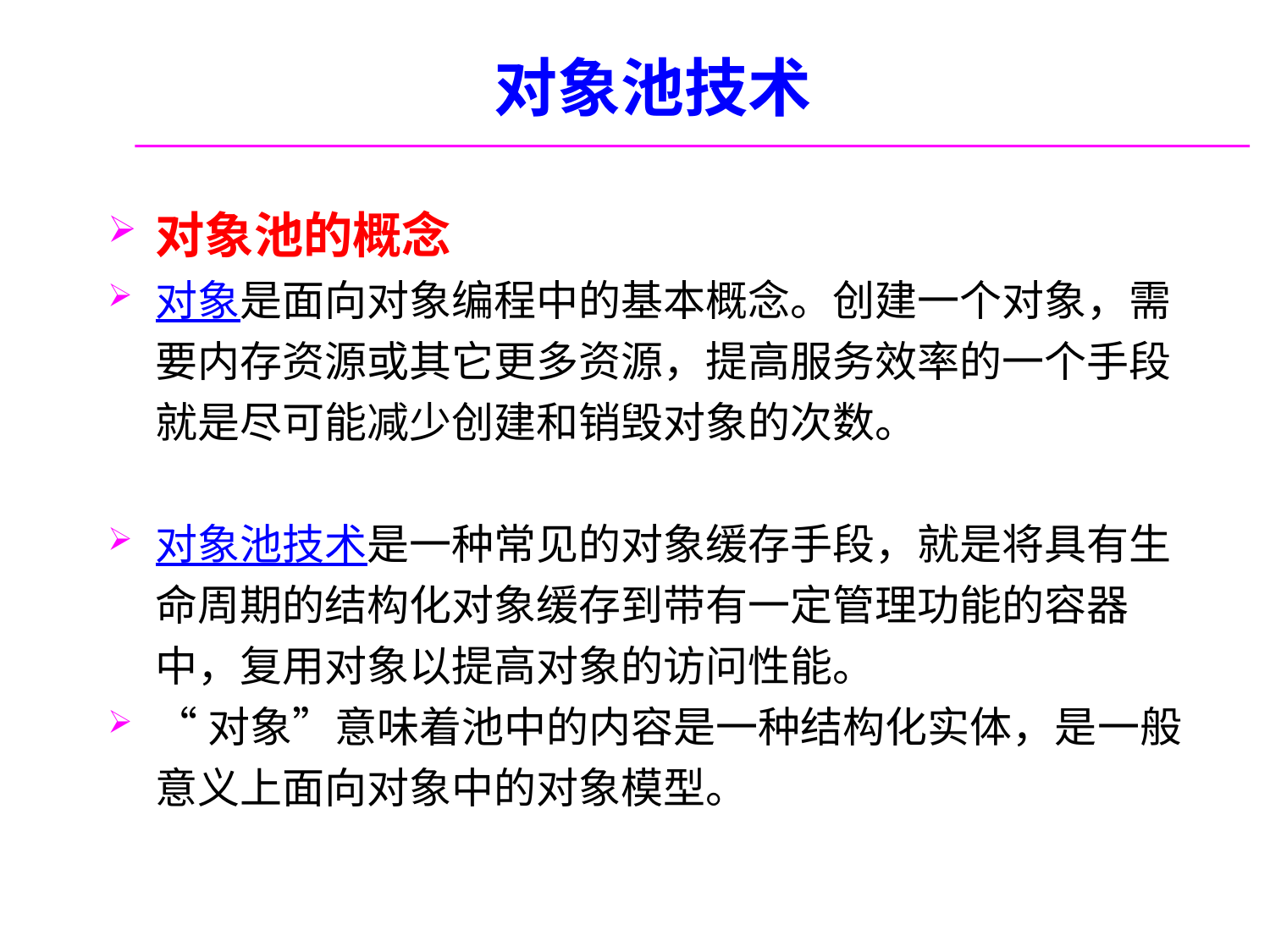

# 对象池技术
对象池的概念
对象是面向对象编程中的基本概念。创建一个对象，需要内存资源或其它更多资源，提高服务效率的一个手段就是尽可能减少创建和销毁对象的次数。

对象池技术是一种常见的对象缓存手段，就是将具有生命周期的结构化对象缓存到带有一定管理功能的容器中，复用对象以提高对象的访问性能。
“对象”意味着池中的内容是一种结构化实体，是一般意义上面向对象中的对象模型。
8